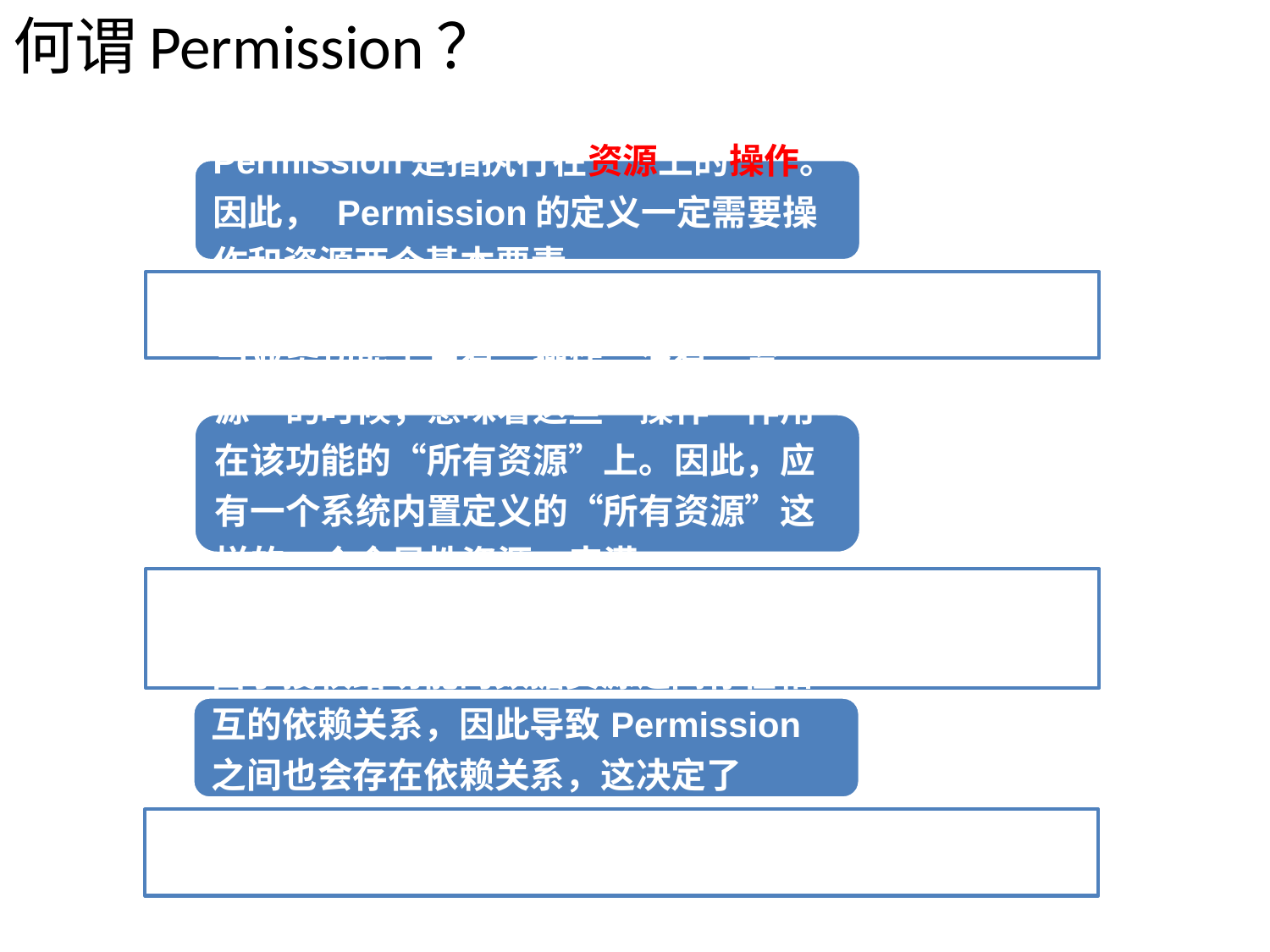

# 何谓Permission？
Permission是指执行在资源上的操作。因此， Permission的定义一定需要操作和资源两个基本要素。
当业务功能上只有“操作”没有“资源”的时候，意味着这些“操作”作用在该功能的“所有资源”上。因此，应有一个系统内置定义的“所有资源”这样的一个全局性资源，来满足“Permission”的定义。
由于授权给功能的数据资源之间存在相互的依赖关系，因此导致Permission之间也会存在依赖关系，这决定了Permission是树状结构。